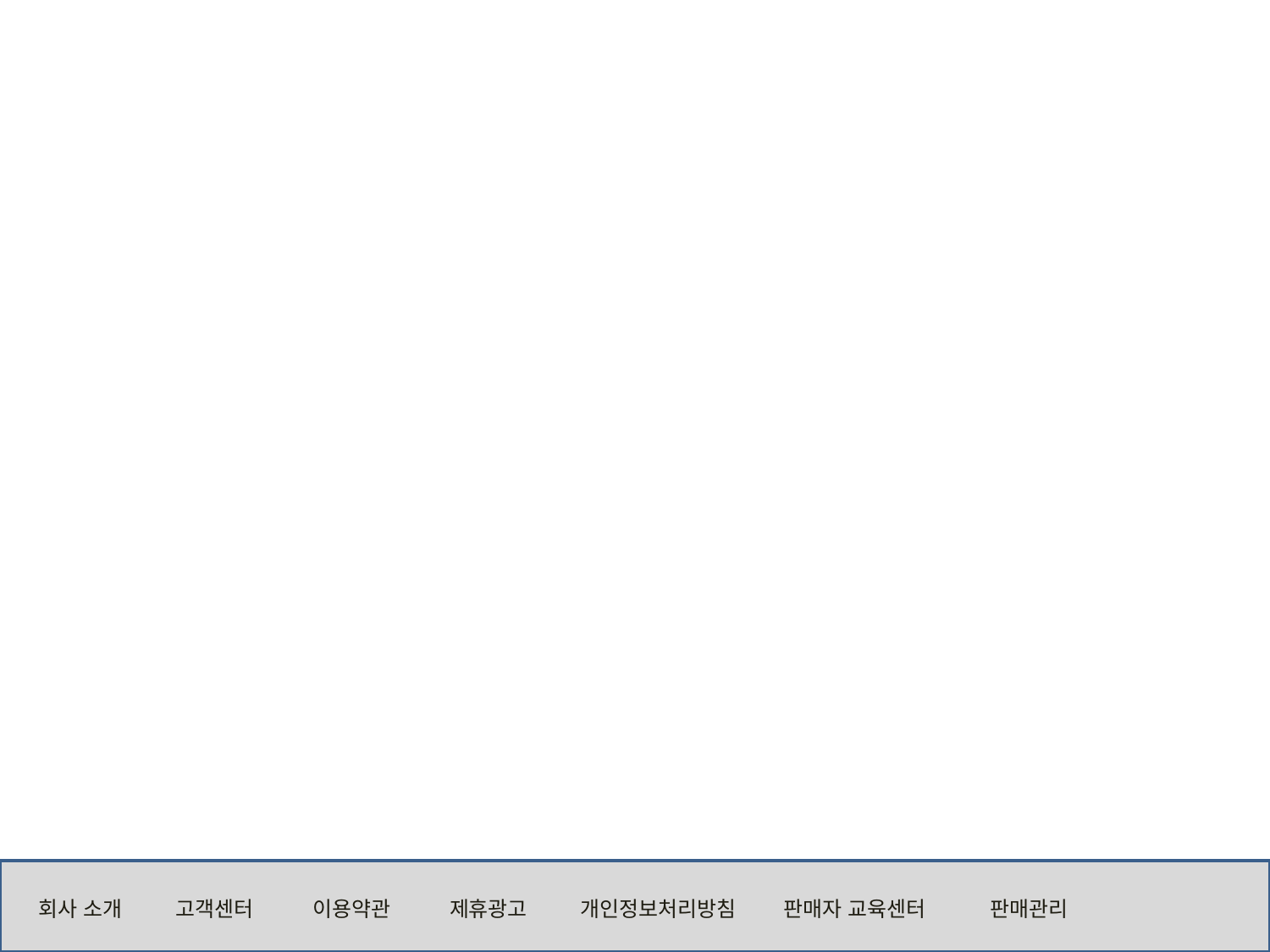

상품 링크 클릭 시
3/3 page

회사 소개         고객센터          이용약관          제휴광고         개인정보처리방침        판매자 교육센터           판매관리